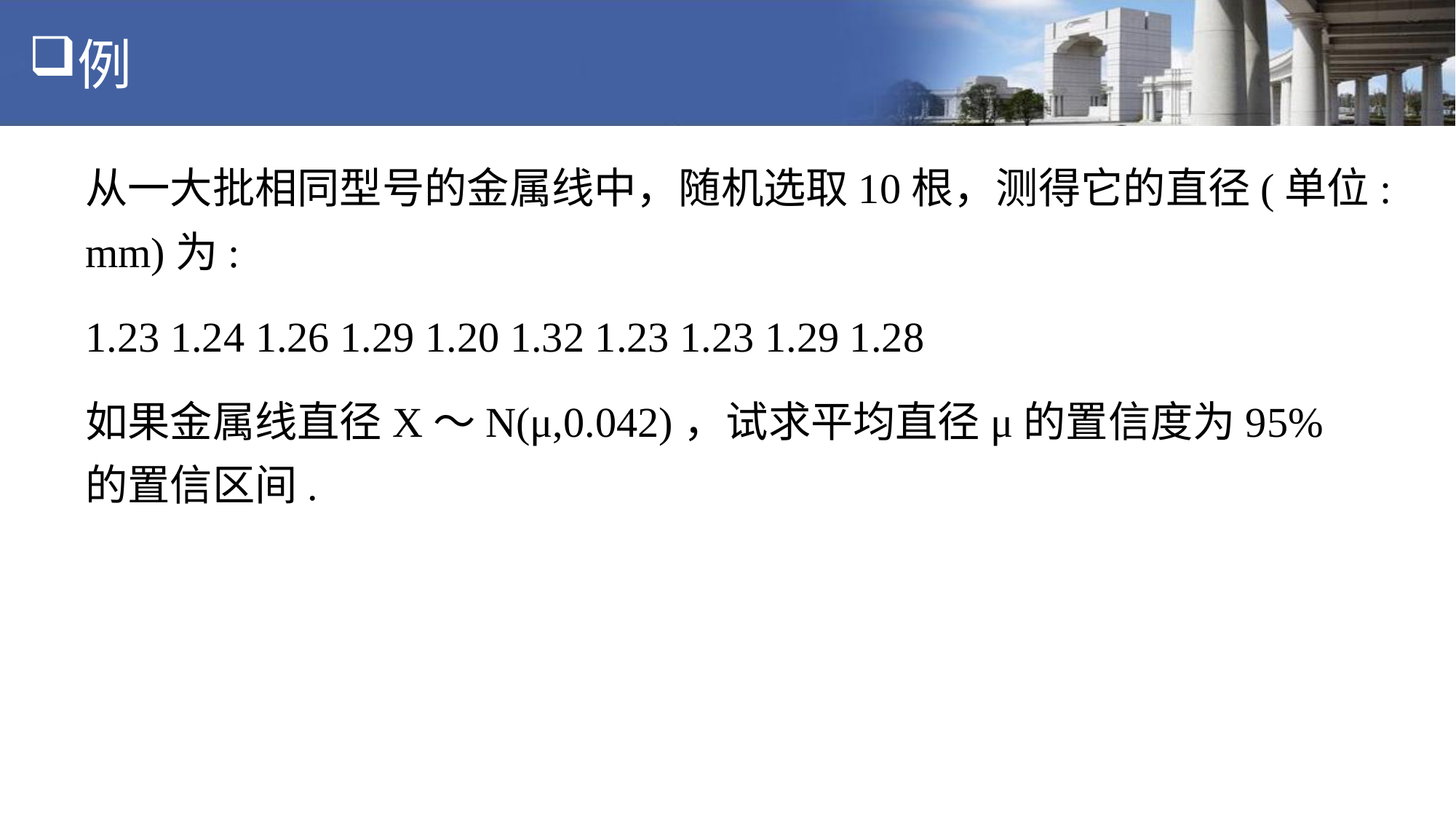

# 例
从一大批相同型号的金属线中，随机选取10根，测得它的直径(单位:mm)为:
1.23 1.24 1.26 1.29 1.20 1.32 1.23 1.23 1.29 1.28
如果金属线直径X～N(μ,0.042)，试求平均直径μ的置信度为95%的置信区间.